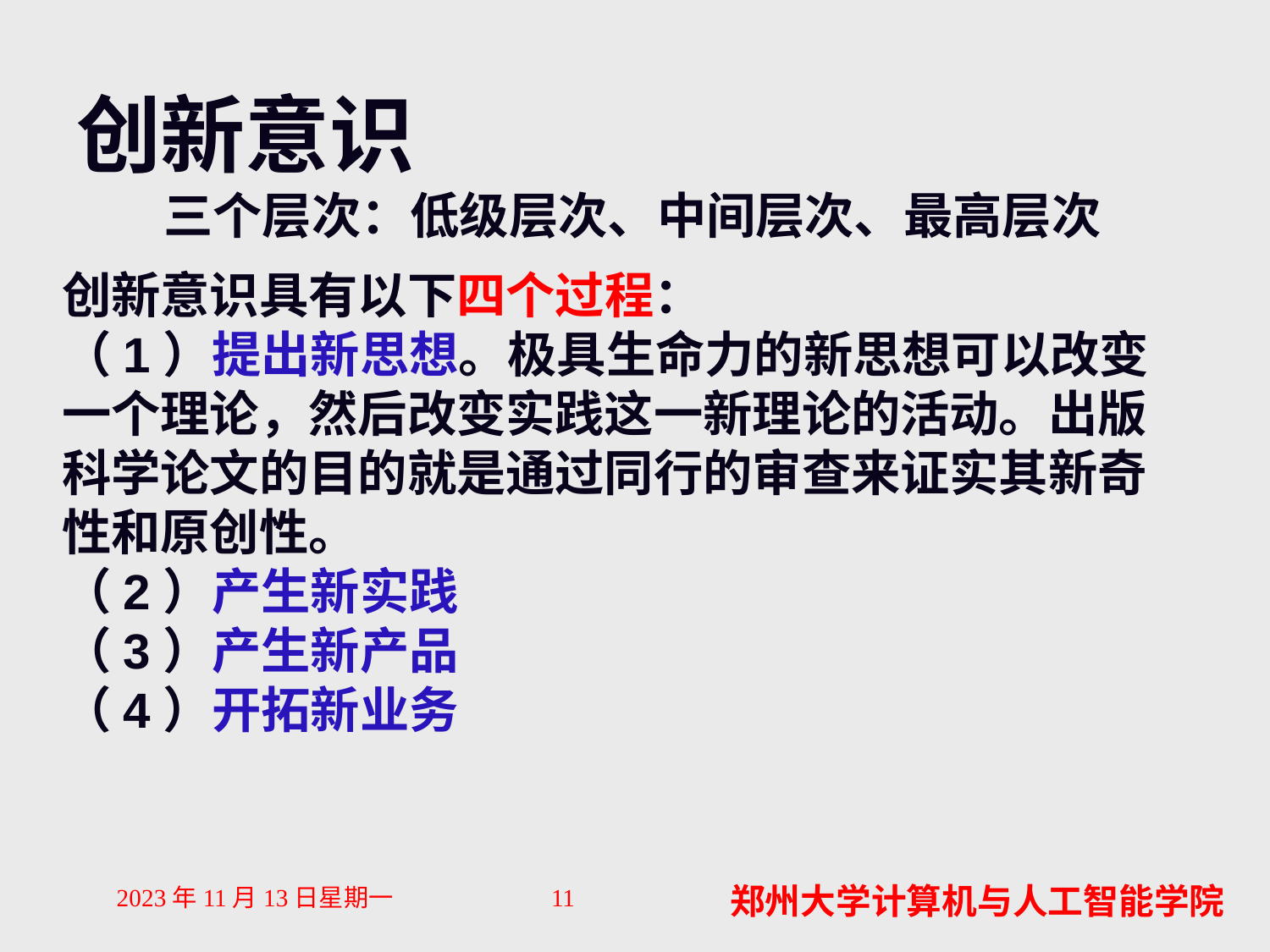

# 创新意识
三个层次：低级层次、中间层次、最高层次
创新意识具有以下四个过程：
（1）提出新思想。极具生命力的新思想可以改变一个理论，然后改变实践这一新理论的活动。出版科学论文的目的就是通过同行的审查来证实其新奇性和原创性。
（2）产生新实践
（3）产生新产品
（4）开拓新业务